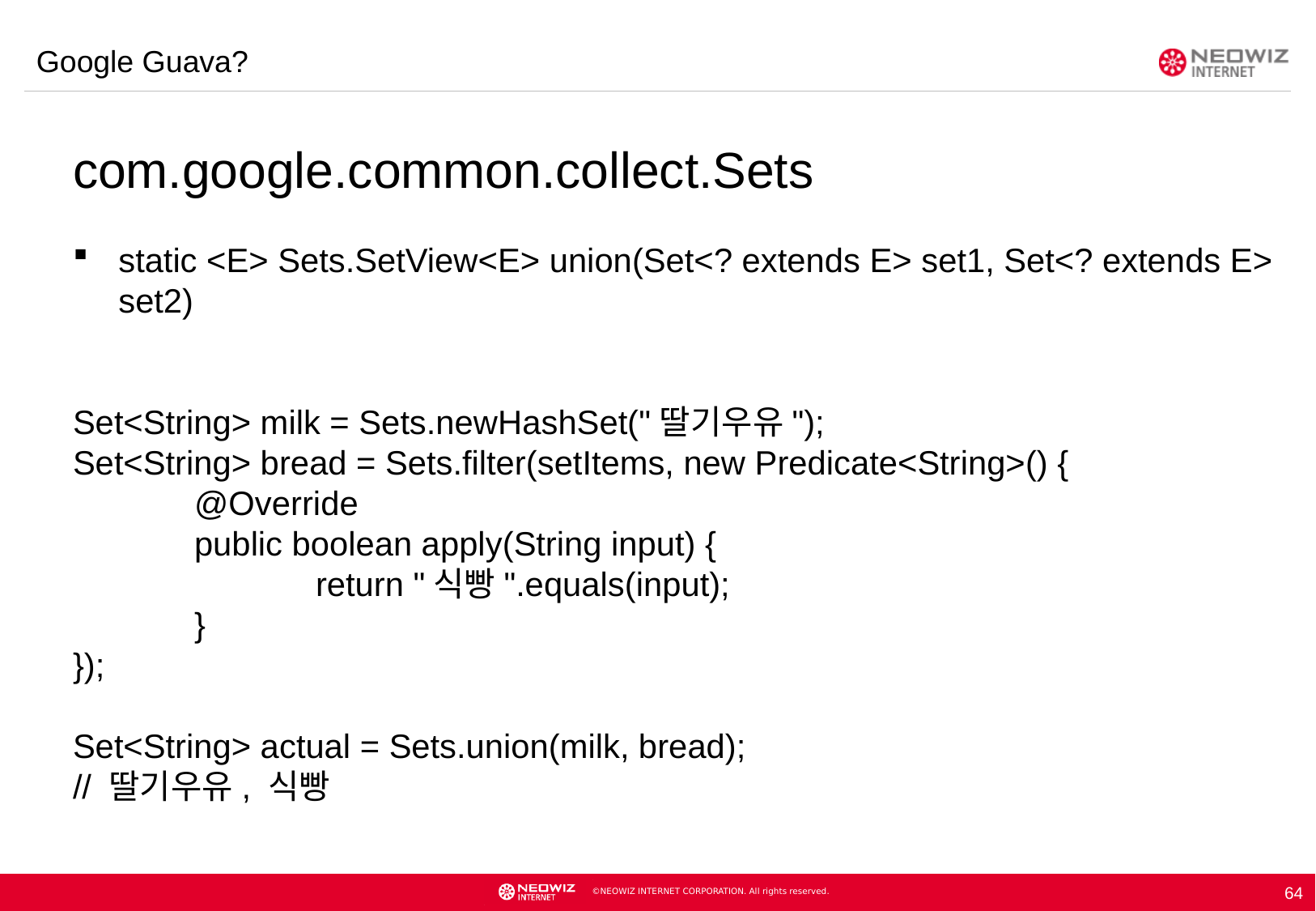

Google Guava?

com.google.common.collect.Sets

static <E> Sets.SetView<E> union(Set<? extends E> set1, Set<? extends E> set2)

Set<String> milk = Sets.newHashSet("딸기우유");
Set<String> bread = Sets.filter(setItems, new Predicate<String>() {
	@Override
	public boolean apply(String input) {
		return "식빵".equals(input);
	}
});

Set<String> actual = Sets.union(milk, bread);
// 딸기우유, 식빵

64